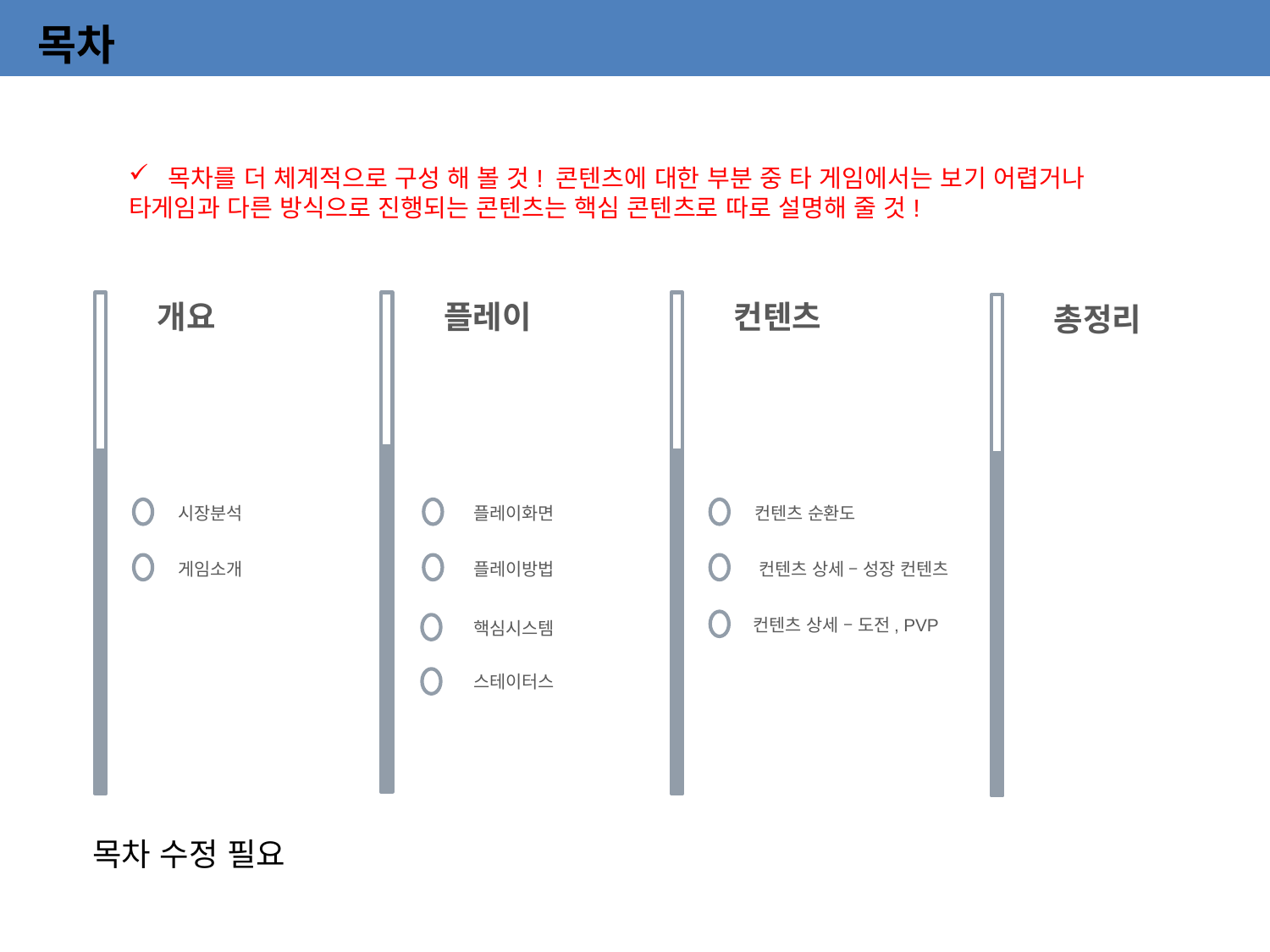

목차
목차를 더 체계적으로 구성 해 볼 것! 콘텐츠에 대한 부분 중 타 게임에서는 보기 어렵거나
타게임과 다른 방식으로 진행되는 콘텐츠는 핵심 콘텐츠로 따로 설명해 줄 것!
개요
플레이
컨텐츠
총정리

시장분석
플레이화면
컨텐츠 순환도

게임소개
플레이방법
컨텐츠 상세 – 성장 컨텐츠

컨텐츠 상세 – 도전, PVP
핵심시스템

스테이터스

목차 수정 필요